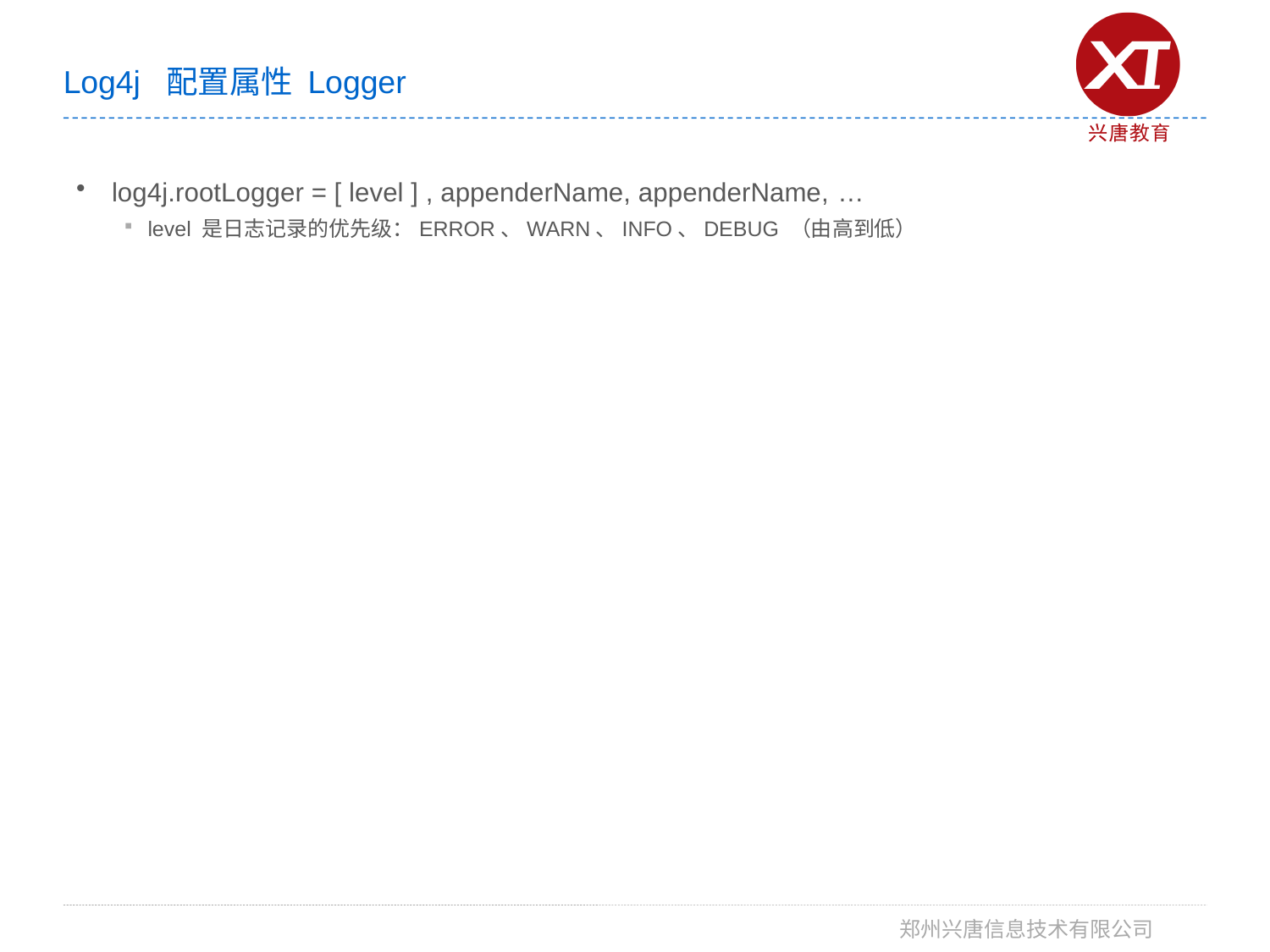

# Log4j  配置属性 Logger
log4j.rootLogger = [ level ] , appenderName, appenderName, …
level 是日志记录的优先级：ERROR、WARN、INFO、DEBUG （由高到低）

6